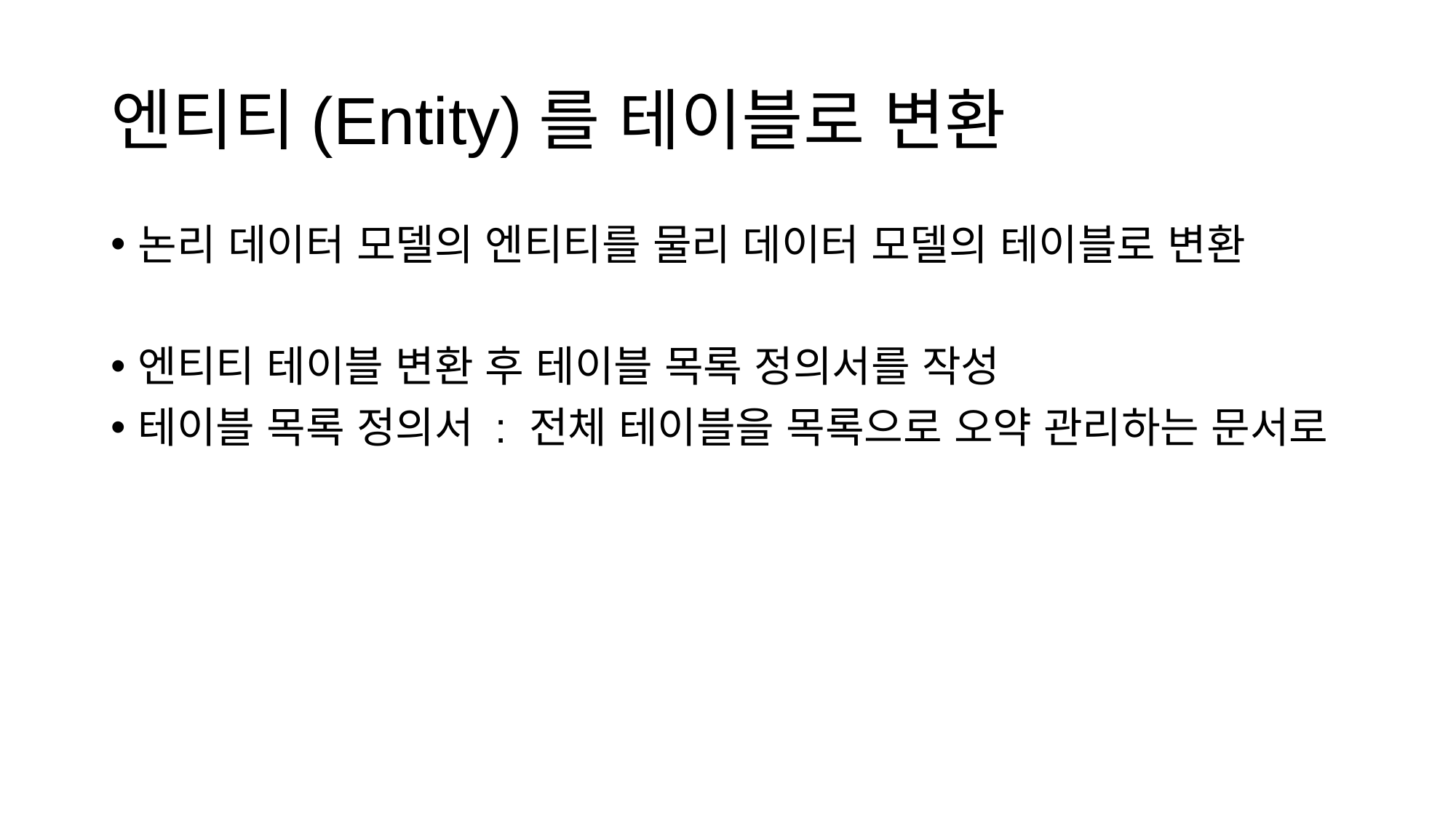

# 엔티티(Entity)를 테이블로 변환
논리 데이터 모델의 엔티티를 물리 데이터 모델의 테이블로 변환

엔티티 테이블 변환 후 테이블 목록 정의서를 작성
테이블 목록 정의서 : 전체 테이블을 목록으로 오약 관리하는 문서로